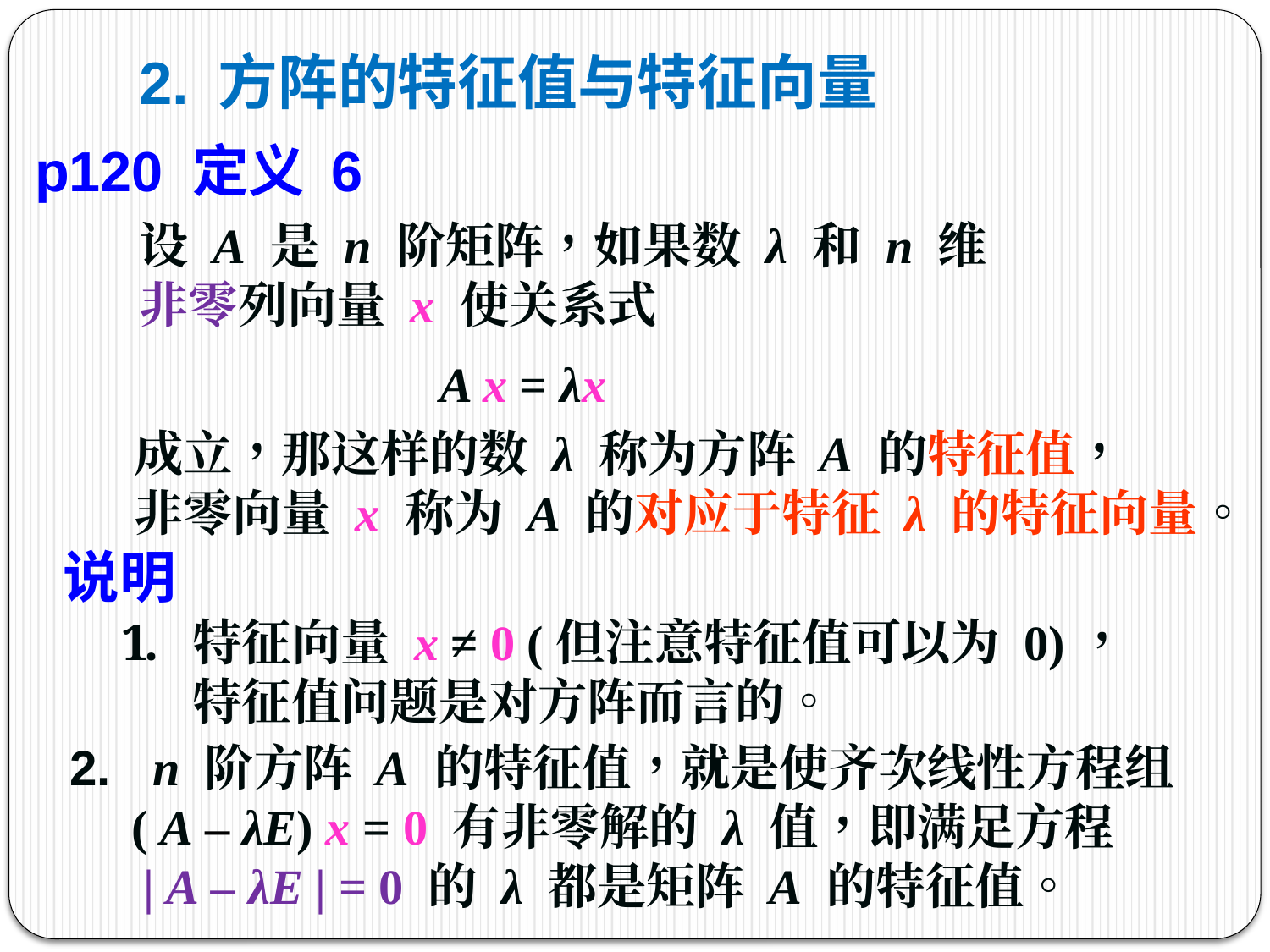

# 2. 方阵的特征值与特征向量
p120 定义 6
设 A 是 n 阶矩阵，如果数 λ 和 n 维
非零列向量 x 使关系式
A x = λx
成立，那这样的数 λ 称为方阵 A 的特征值，
非零向量 x 称为 A 的对应于特征 λ 的特征向量。
说明
特征向量 x ≠ 0 (但注意特征值可以为 0)，
	特征值问题是对方阵而言的。
2.   n 阶方阵 A 的特征值，就是使齐次线性方程组
     ( A – λE) x = 0 有非零解的 λ 值，即满足方程
      | A – λE | = 0 的 λ 都是矩阵 A 的特征值。